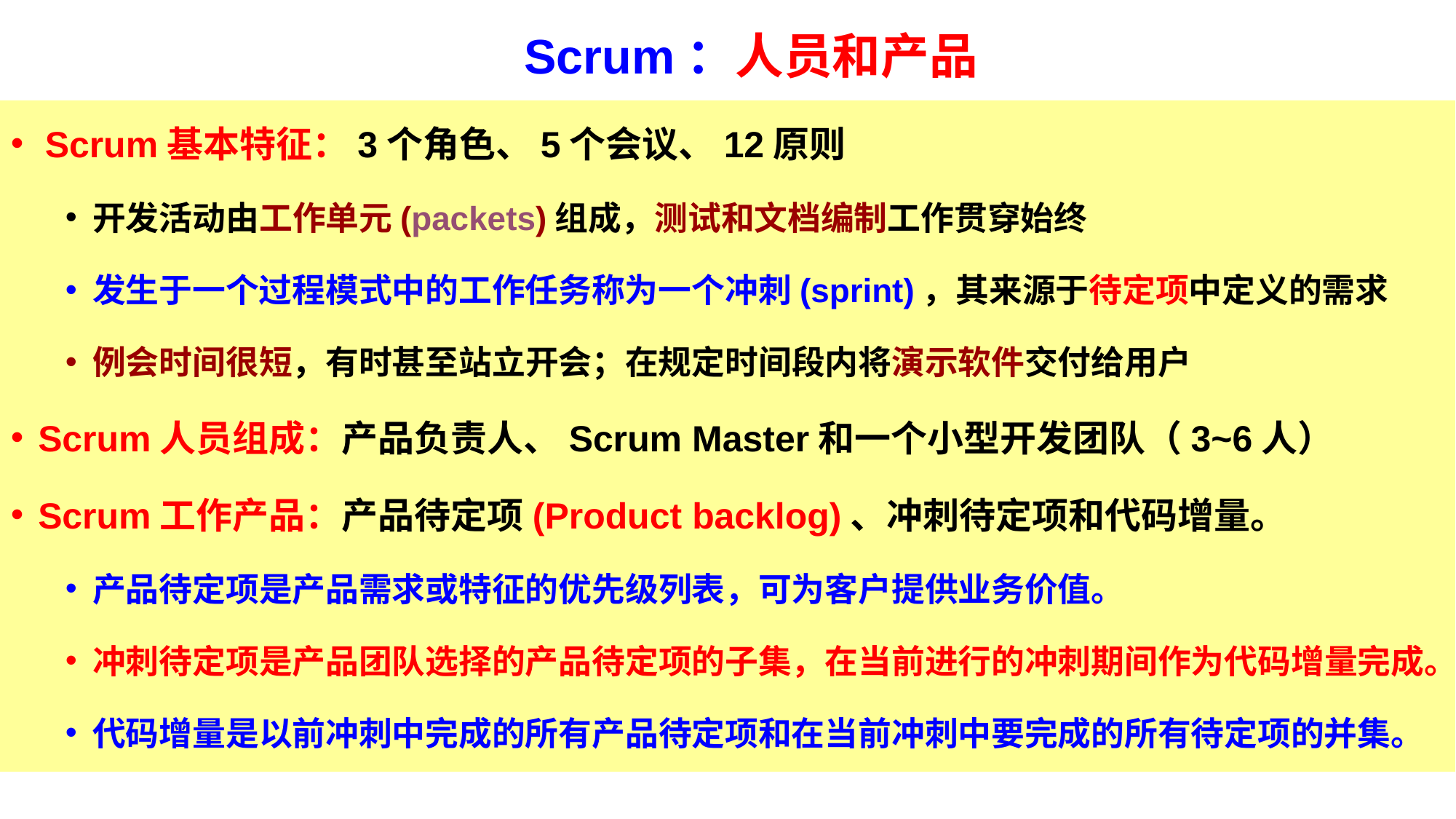

Scrum：人员和产品
Scrum基本特征：3个角色、5个会议、12原则
开发活动由工作单元(packets)组成，测试和文档编制工作贯穿始终
发生于一个过程模式中的工作任务称为一个冲刺(sprint)，其来源于待定项中定义的需求
例会时间很短，有时甚至站立开会；在规定时间段内将演示软件交付给用户
Scrum人员组成：产品负责人、Scrum Master和一个小型开发团队（3~6人）
Scrum工作产品：产品待定项(Product backlog)、冲刺待定项和代码增量。
产品待定项是产品需求或特征的优先级列表，可为客户提供业务价值。
冲刺待定项是产品团队选择的产品待定项的子集，在当前进行的冲刺期间作为代码增量完成。
代码增量是以前冲刺中完成的所有产品待定项和在当前冲刺中要完成的所有待定项的并集。